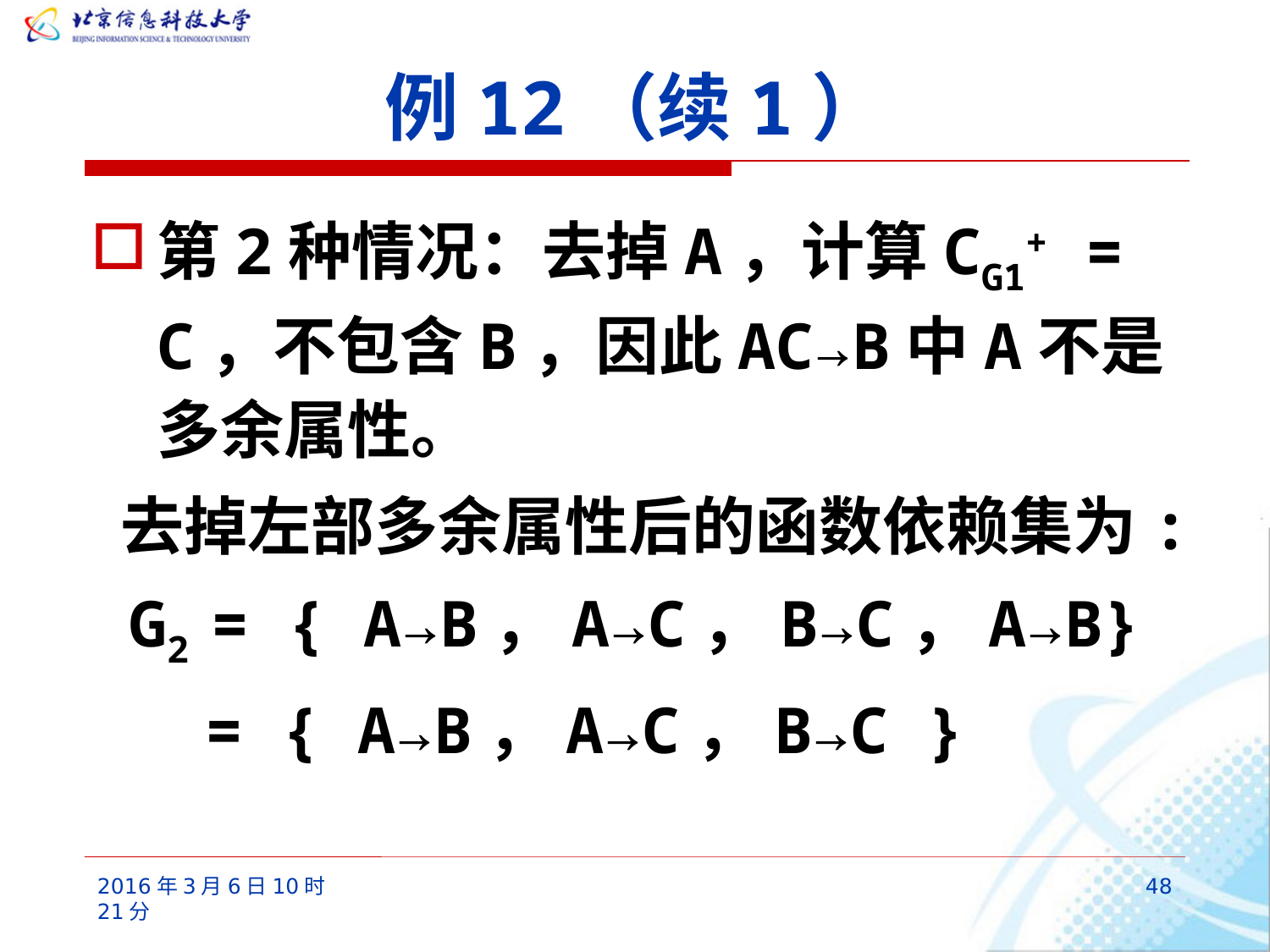

# 例12（续1）
第2种情况：去掉A，计算CG1+ = C，不包含B，因此AC→B中A不是多余属性。
 去掉左部多余属性后的函数依赖集为:
 G2 = { A→B，A→C，B→C，A→B}
   = { A→B，A→C，B→C }
2016年3月6日10时21分
48